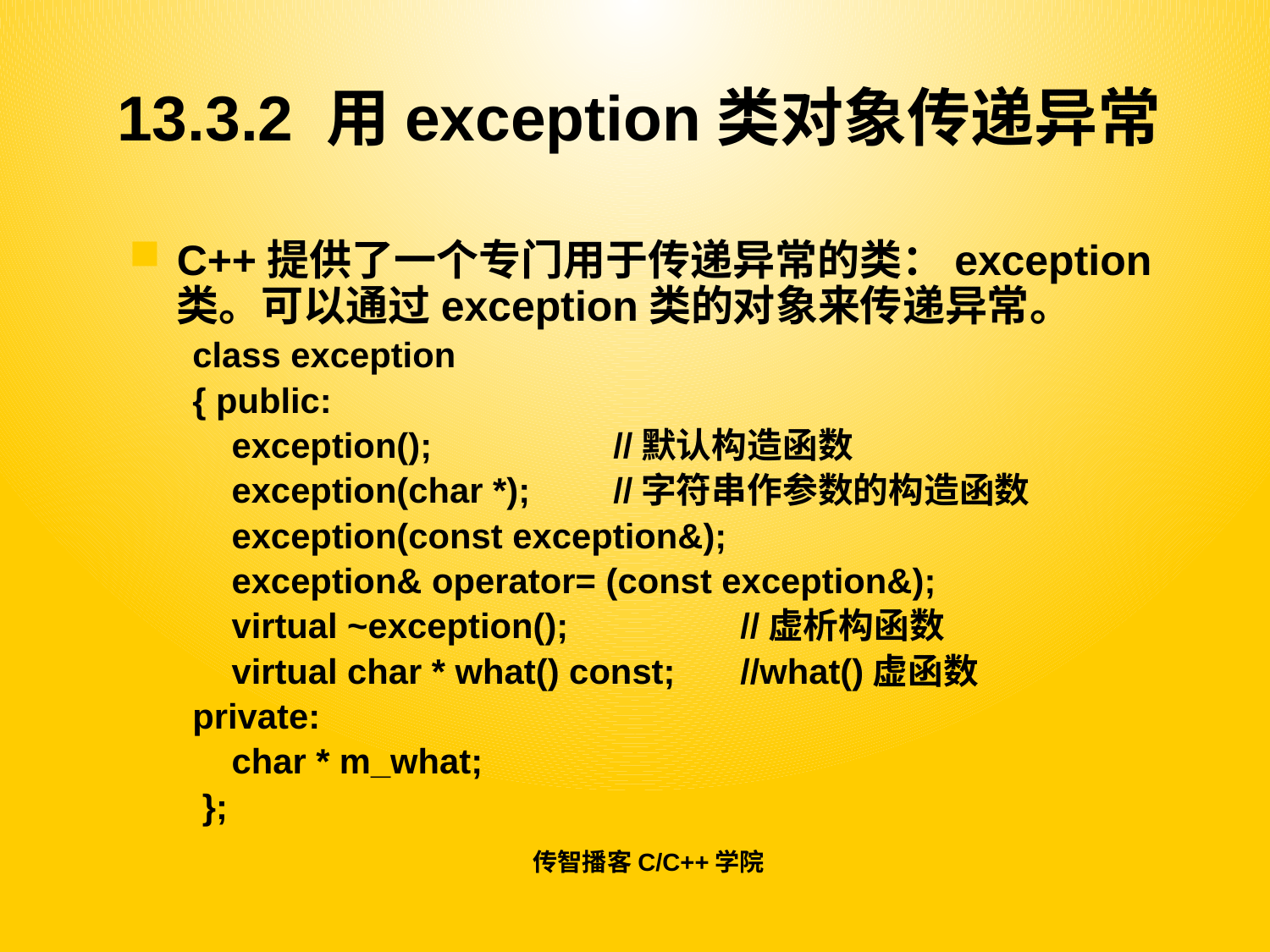

# 13.3.2 用exception类对象传递异常
C++提供了一个专门用于传递异常的类：exception类。可以通过exception类的对象来传递异常。
class exception
{ public:
    exception();		//默认构造函数
    exception(char *);	//字符串作参数的构造函数
    exception(const exception&);
    exception& operator= (const exception&);
    virtual ~exception();		//虚析构函数
    virtual char * what() const;	//what()虚函数
private:
    char * m_what;
 };
传智播客C/C++学院